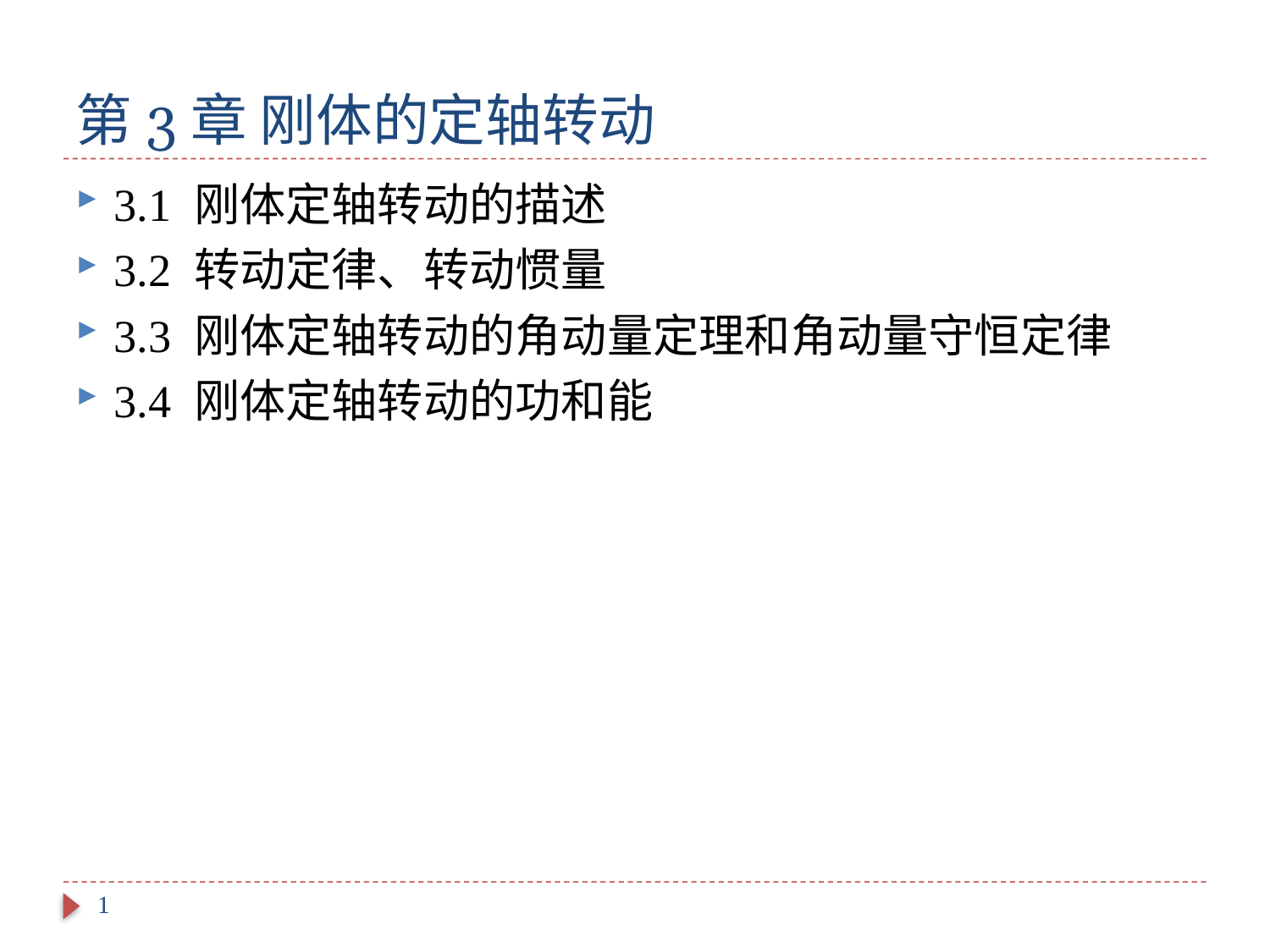

# 第3章 刚体的定轴转动
3.1 刚体定轴转动的描述
3.2 转动定律、转动惯量
3.3 刚体定轴转动的角动量定理和角动量守恒定律
3.4 刚体定轴转动的功和能

1